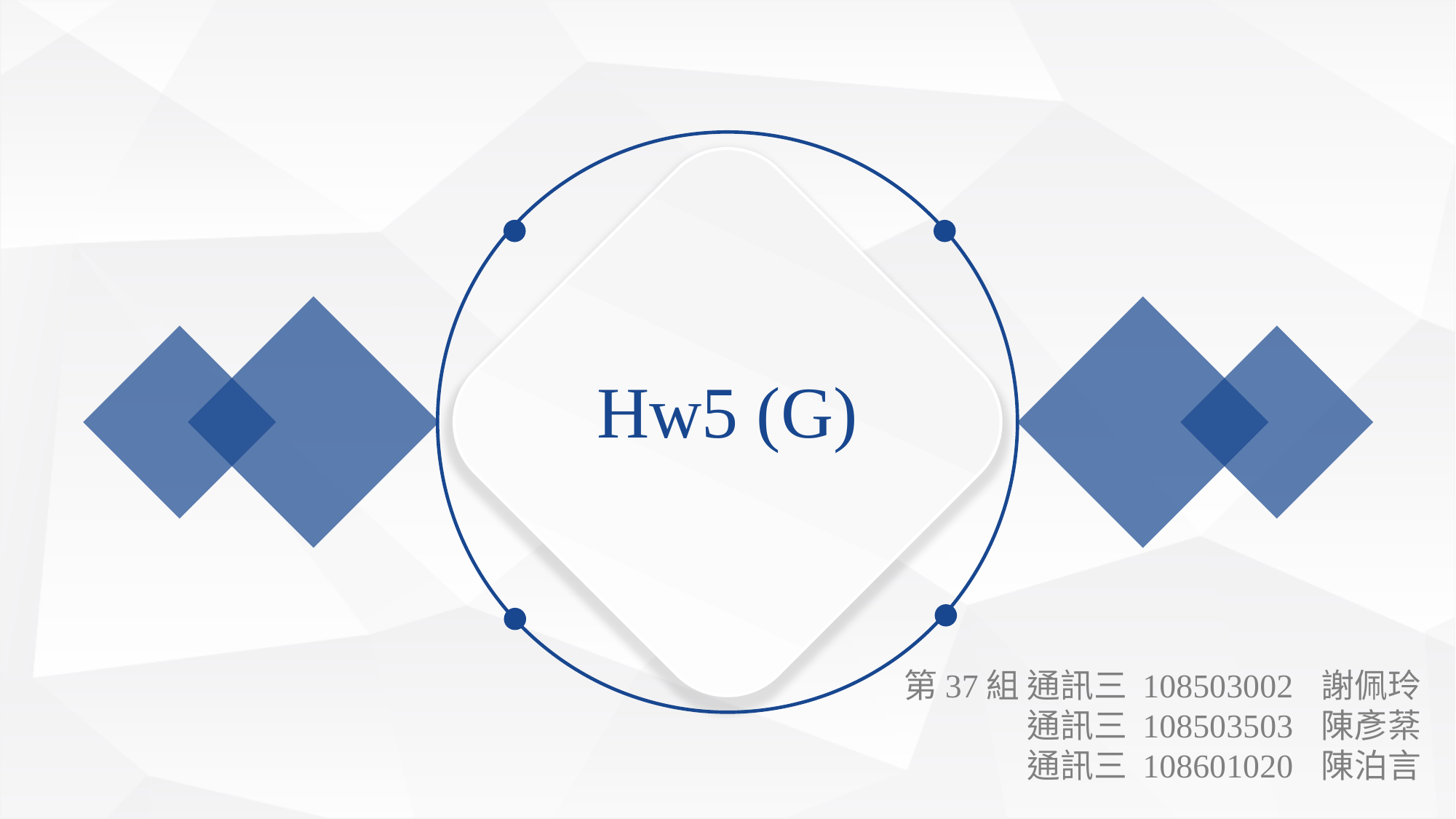

Hw5 (G)
第37組 通訊三 108503002 謝佩玲
通訊三 108503503 陳彥棻
通訊三 108601020 陳泊言